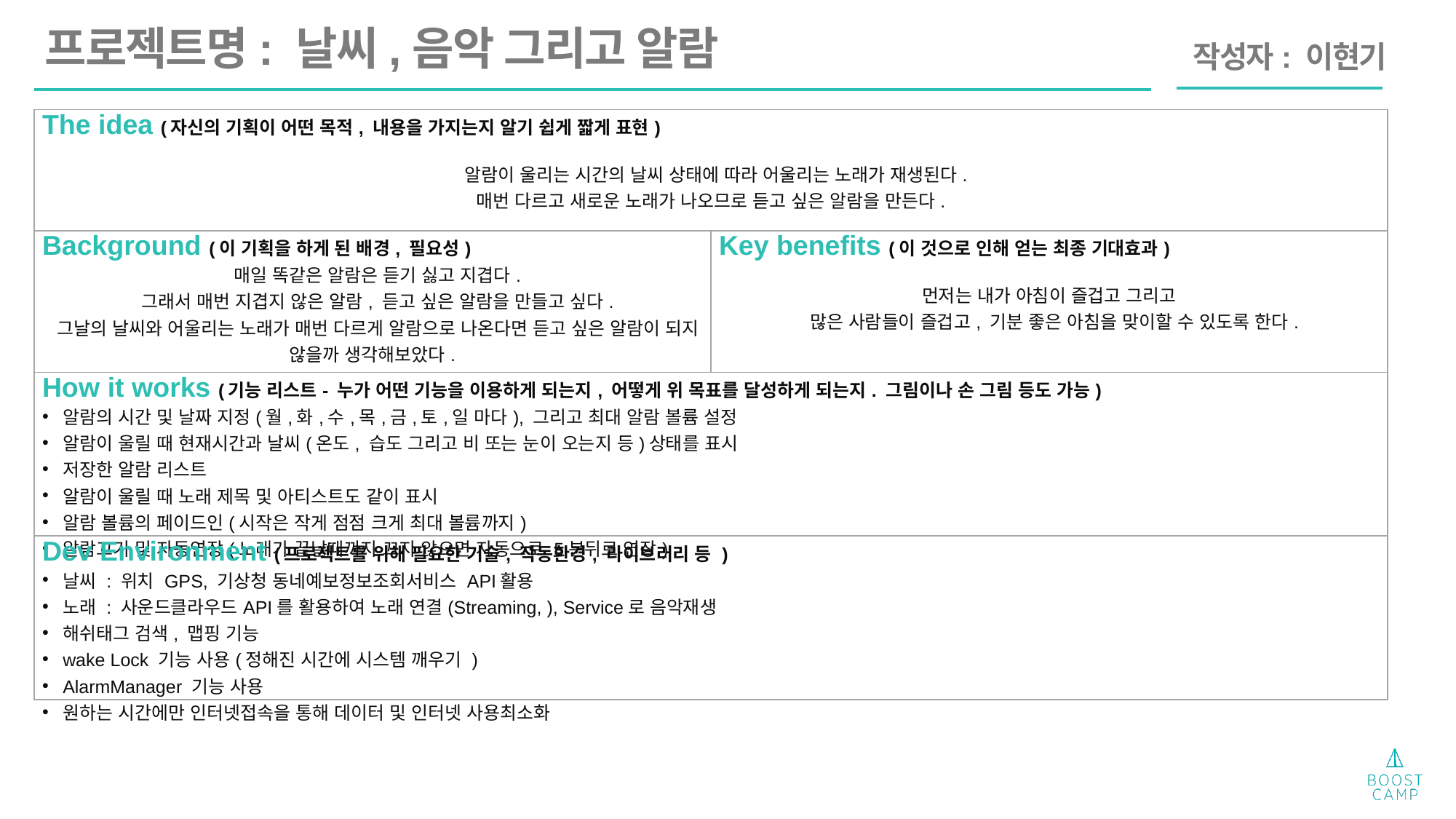

프로젝트명: 날씨,음악 그리고 알람
작성자: 이현기
| The idea (자신의 기획이 어떤 목적, 내용을 가지는지 알기 쉽게 짧게 표현)  알람이 울리는 시간의 날씨 상태에 따라 어울리는 노래가 재생된다. 매번 다르고 새로운 노래가 나오므로 듣고 싶은 알람을 만든다. |  |
| --- | --- |
| Background (이 기획을 하게 된 배경, 필요성) 매일 똑같은 알람은 듣기 싫고 지겹다. 그래서 매번 지겹지 않은 알람, 듣고 싶은 알람을 만들고 싶다. 그날의 날씨와 어울리는 노래가 매번 다르게 알람으로 나온다면 듣고 싶은 알람이 되지 않을까 생각해보았다. | Key benefits (이 것으로 인해 얻는 최종 기대효과) 먼저는 내가 아침이 즐겁고 그리고 많은 사람들이 즐겁고, 기분 좋은 아침을 맞이할 수 있도록 한다. |
| How it works (기능 리스트- 누가 어떤 기능을 이용하게 되는지, 어떻게 위 목표를 달성하게 되는지. 그림이나 손 그림 등도 가능) 알람의 시간 및 날짜 지정(월,화,수,목,금,토,일 마다), 그리고 최대 알람 볼륨 설정 알람이 울릴 때 현재시간과 날씨(온도, 습도 그리고 비 또는 눈이 오는지 등)상태를 표시 저장한 알람 리스트 알람이 울릴 때 노래 제목 및 아티스트도 같이 표시 알람 볼륨의 페이드인(시작은 작게 점점 크게 최대 볼륨까지) 알람끄기 및 자동연장(노래가 끝날때까지 끄지 않으면 자동으로 5분뒤로 연장) |  |
| Dev Environment (프로젝트를 위해 필요한 기술, 작동환경, 라이브러리 등 ) 날씨 : 위치 GPS, 기상청 동네예보정보조회서비스 API활용 노래 : 사운드클라우드API를 활용하여 노래 연결(Streaming, ), Service로 음악재생 해쉬태그 검색, 맵핑 기능 wake Lock 기능 사용(정해진 시간에 시스템 깨우기 ) AlarmManager 기능 사용 원하는 시간에만 인터넷접속을 통해 데이터 및 인터넷 사용최소화 |  |